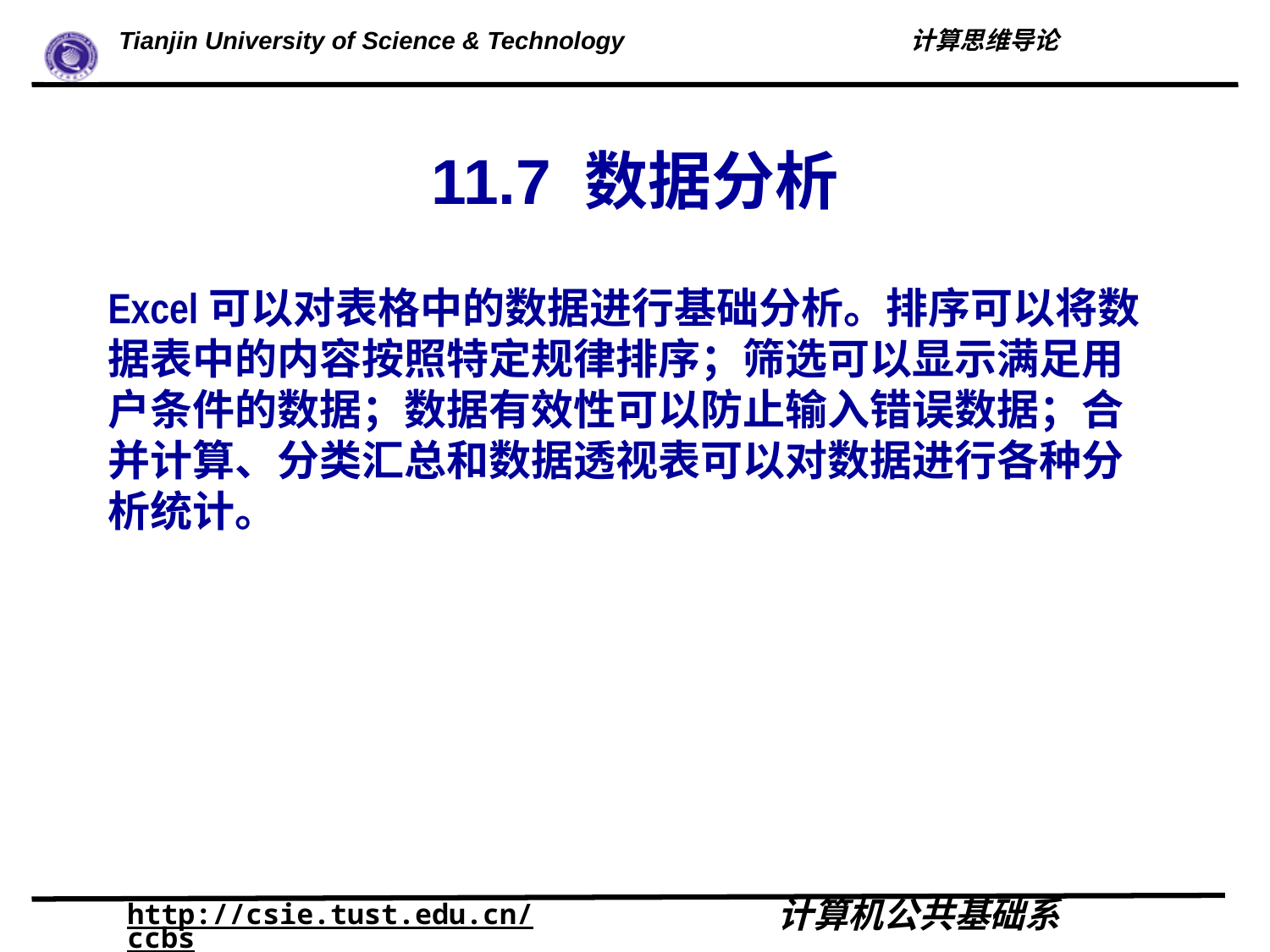

# 11.7 数据分析
Excel可以对表格中的数据进行基础分析。排序可以将数据表中的内容按照特定规律排序；筛选可以显示满足用户条件的数据；数据有效性可以防止输入错误数据；合并计算、分类汇总和数据透视表可以对数据进行各种分析统计。